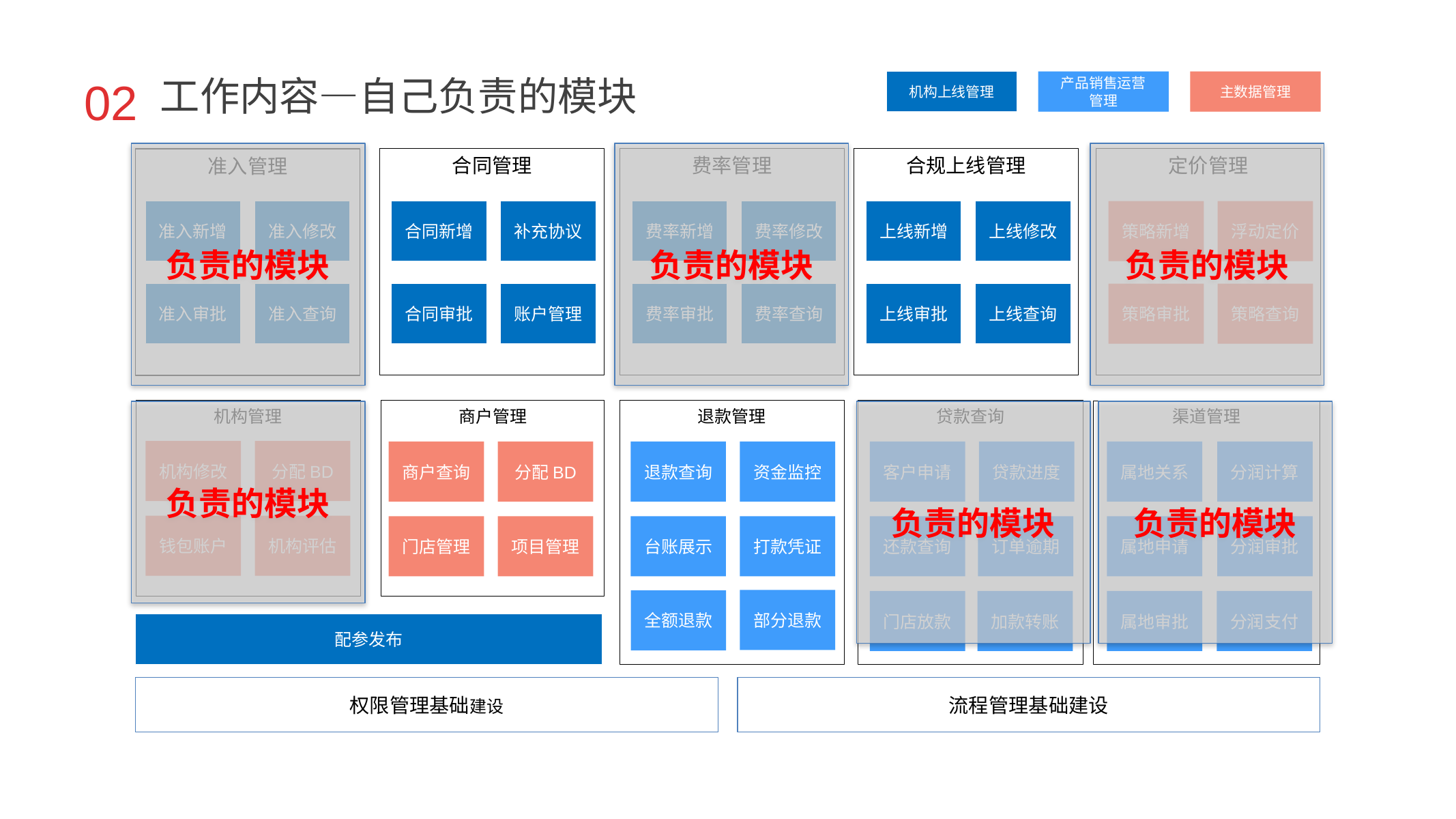

02
工作内容—自己负责的模块
机构上线管理
产品销售运营
管理
主数据管理
负责的模块
负责的模块
负责的模块
合规上线管理
定价管理
合同管理
合同新增
补充协议
合同审批
账户管理
费率管理
准入管理
上线新增
上线修改
策略新增
浮动定价
准入新增
准入修改
费率新增
费率修改
上线审批
上线查询
策略审批
策略查询
准入审批
准入查询
费率审批
费率查询
机构管理
商户管理
退款管理
贷款查询
渠道管理
负责的模块
负责的模块
负责的模块
机构修改
分配BD
商户查询
分配BD
退款查询
资金监控
客户申请
贷款进度
属地关系
分润计算
钱包账户
机构评估
台账展示
打款凭证
还款查询
门店管理
项目管理
订单逾期
属地申请
分润审批
部分退款
全额退款
门店放款
加款转账
属地审批
分润支付
配参发布
权限管理基础建设
流程管理基础建设